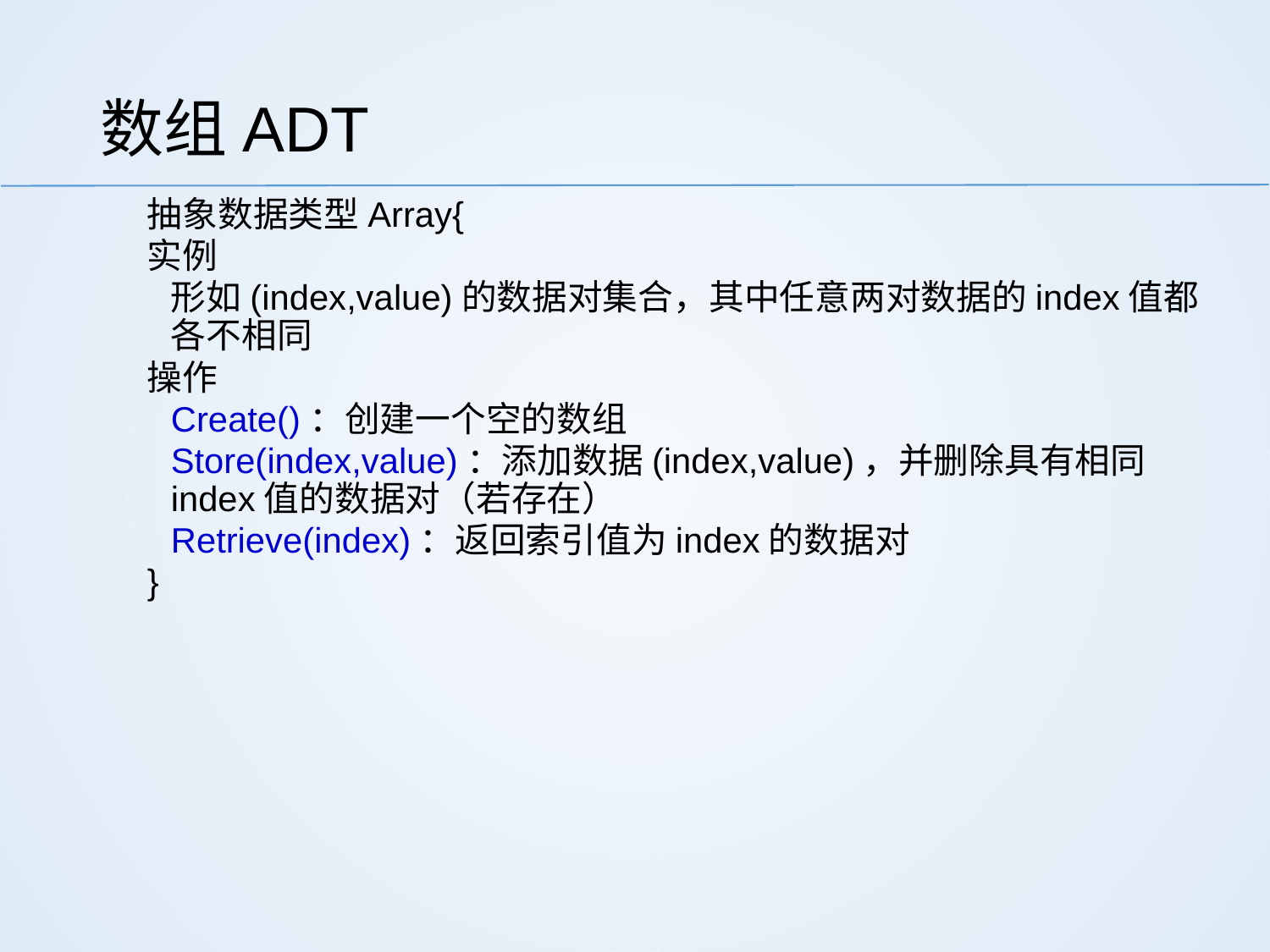

# 数组ADT
抽象数据类型Array{
实例
	形如(index,value)的数据对集合，其中任意两对数据的index值都各不相同
操作
	Create()：创建一个空的数组
	Store(index,value)：添加数据(index,value)，并删除具有相同index值的数据对（若存在）
	Retrieve(index)：返回索引值为index的数据对
}